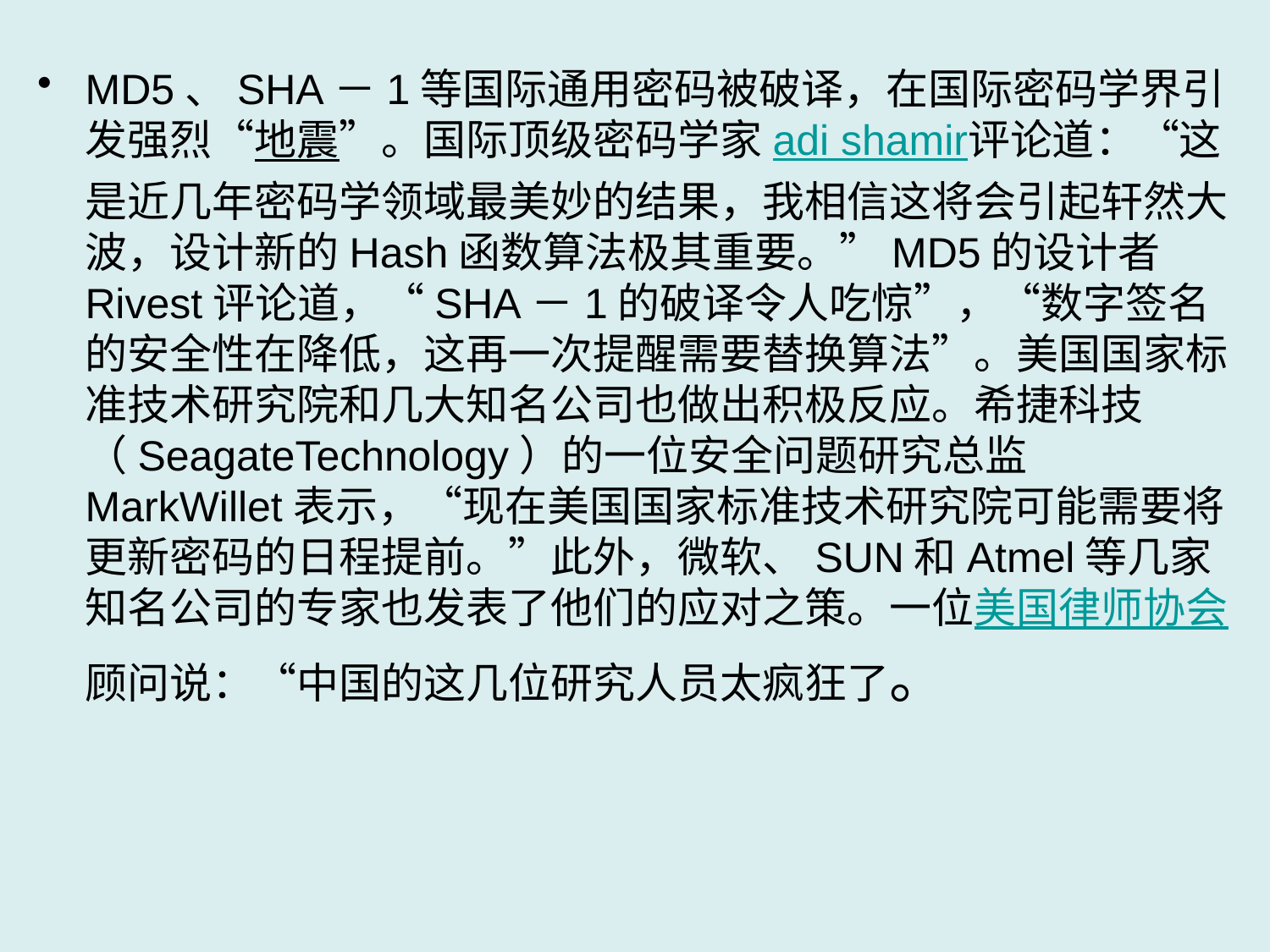

MD5、SHA－1等国际通用密码被破译，在国际密码学界引发强烈“地震”。国际顶级密码学家adi shamir评论道：“这是近几年密码学领域最美妙的结果，我相信这将会引起轩然大波，设计新的Hash函数算法极其重要。”MD5的设计者Rivest评论道，“SHA－1的破译令人吃惊”，“数字签名的安全性在降低，这再一次提醒需要替换算法”。美国国家标准技术研究院和几大知名公司也做出积极反应。希捷科技（SeagateTechnology）的一位安全问题研究总监MarkWillet表示，“现在美国国家标准技术研究院可能需要将更新密码的日程提前。”此外，微软、SUN和Atmel等几家知名公司的专家也发表了他们的应对之策。一位美国律师协会顾问说：“中国的这几位研究人员太疯狂了。